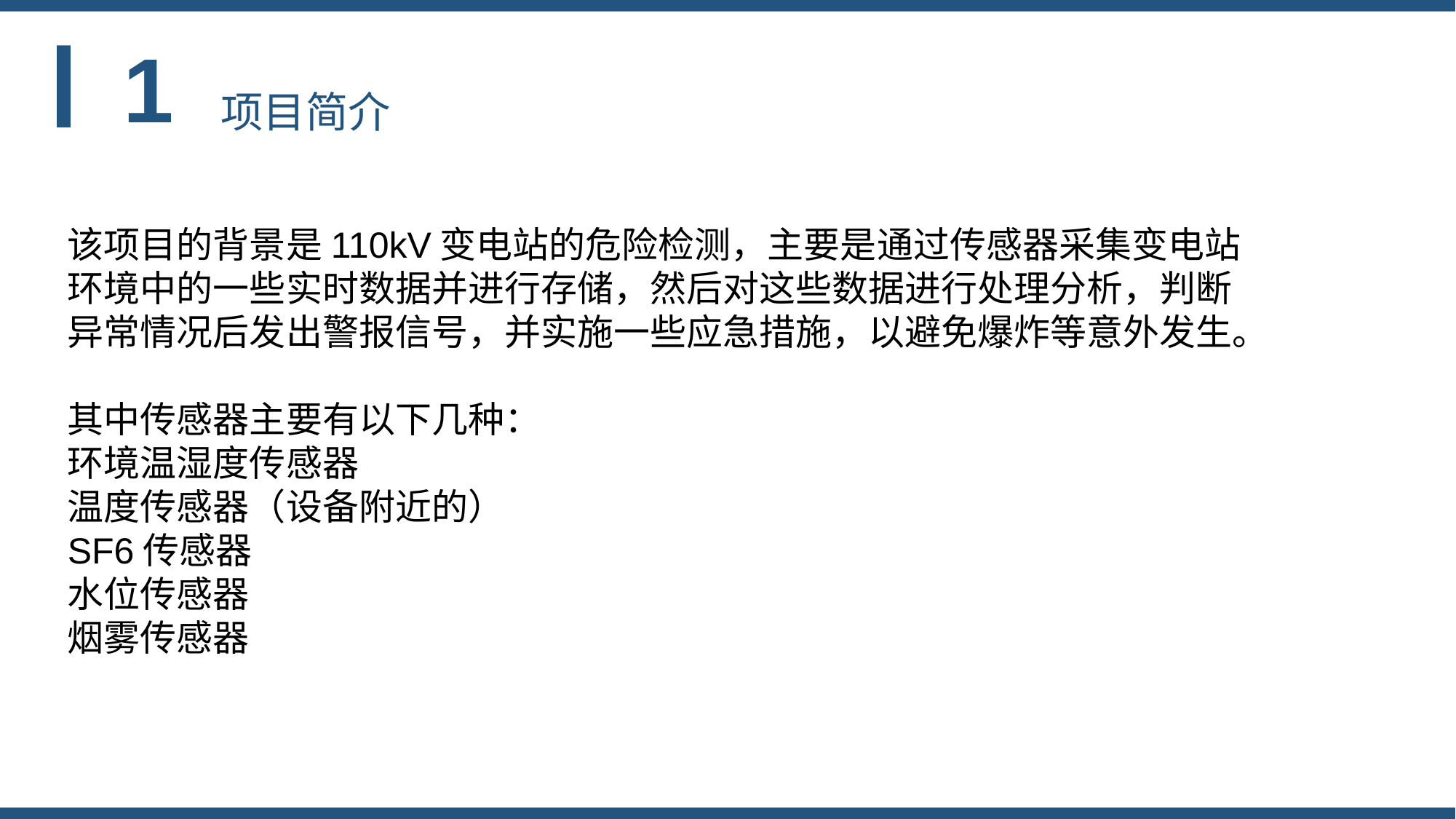

1
项目简介

该项目的背景是110kV变电站的危险检测，主要是通过传感器采集变电站环境中的一些实时数据并进行存储，然后对这些数据进行处理分析，判断异常情况后发出警报信号，并实施一些应急措施，以避免爆炸等意外发生。

其中传感器主要有以下几种：
环境温湿度传感器
温度传感器（设备附近的）
SF6传感器
水位传感器
烟雾传感器